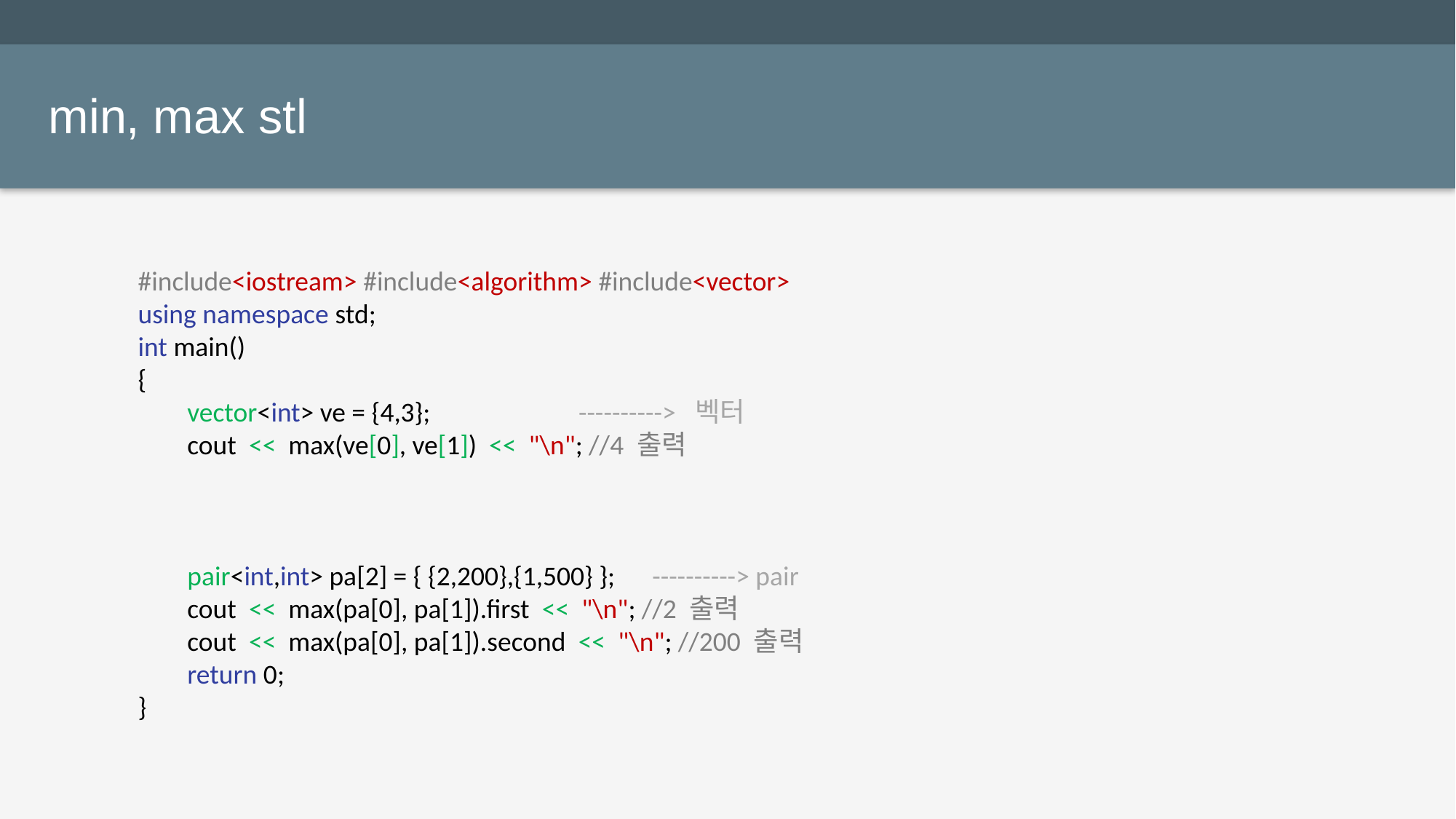

min, max stl
#include<iostream> #include<algorithm> #include<vector>
using namespace std;
int main()
{
        vector<int> ve = {4,3};                        ---------->  벡터
        cout  <<  max(ve[0], ve[1])  <<  "\n"; //4 출력

        pair<int,int> pa[2] = { {2,200},{1,500} };      ----------> pair
        cout  <<  max(pa[0], pa[1]).first  <<  "\n"; //2 출력
        cout  <<  max(pa[0], pa[1]).second  <<  "\n"; //200 출력
        return 0;
}